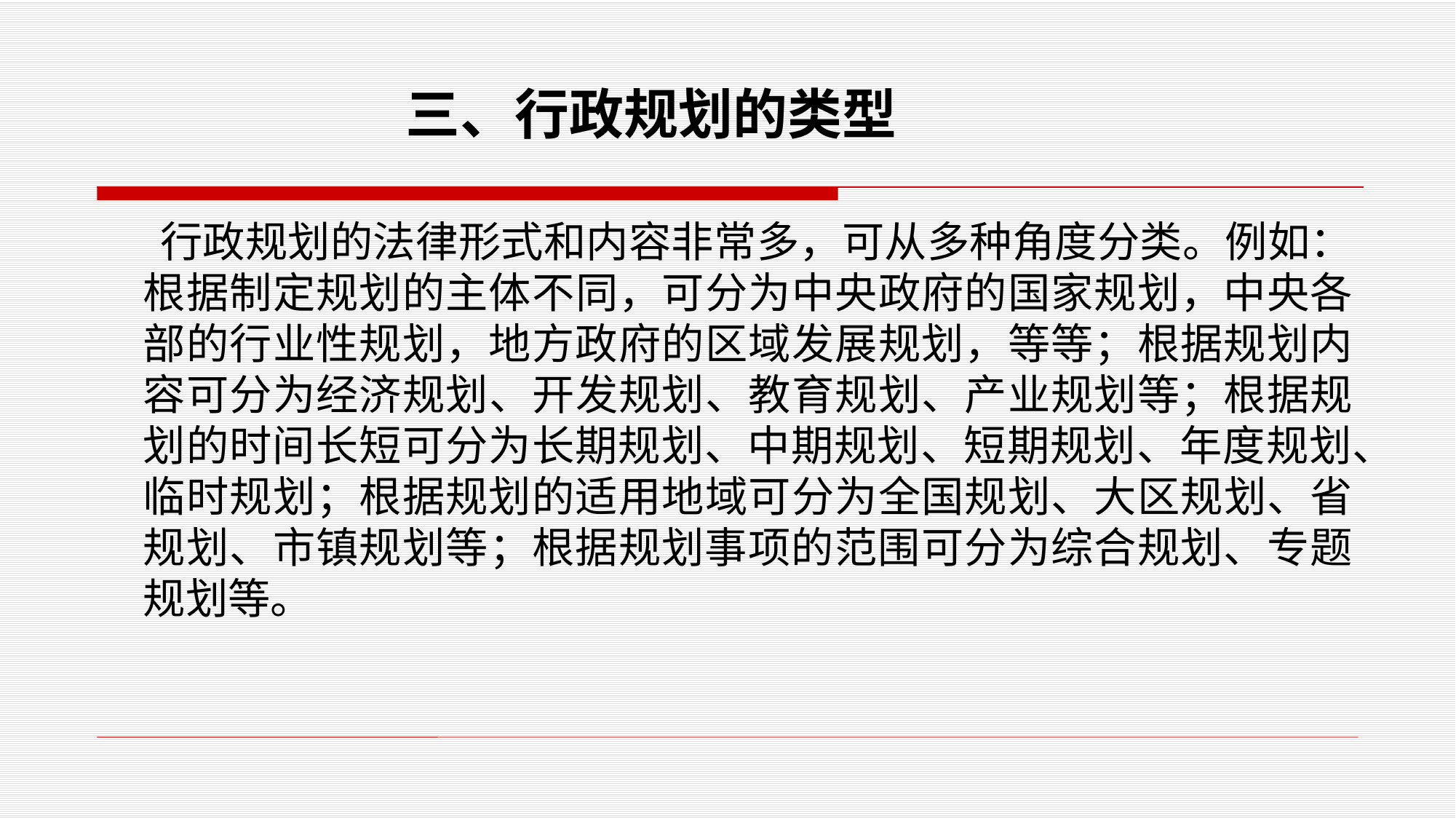

#
三、行政规划的类型
      行政规划的法律形式和内容非常多，可从多种角度分类。例如：根据制定规划的主体不同，可分为中央政府的国家规划，中央各部的行业性规划，地方政府的区域发展规划，等等；根据规划内容可分为经济规划、开发规划、教育规划、产业规划等；根据规划的时间长短可分为长期规划、中期规划、短期规划、年度规划、临时规划；根据规划的适用地域可分为全国规划、大区规划、省规划、市镇规划等；根据规划事项的范围可分为综合规划、专题规划等。